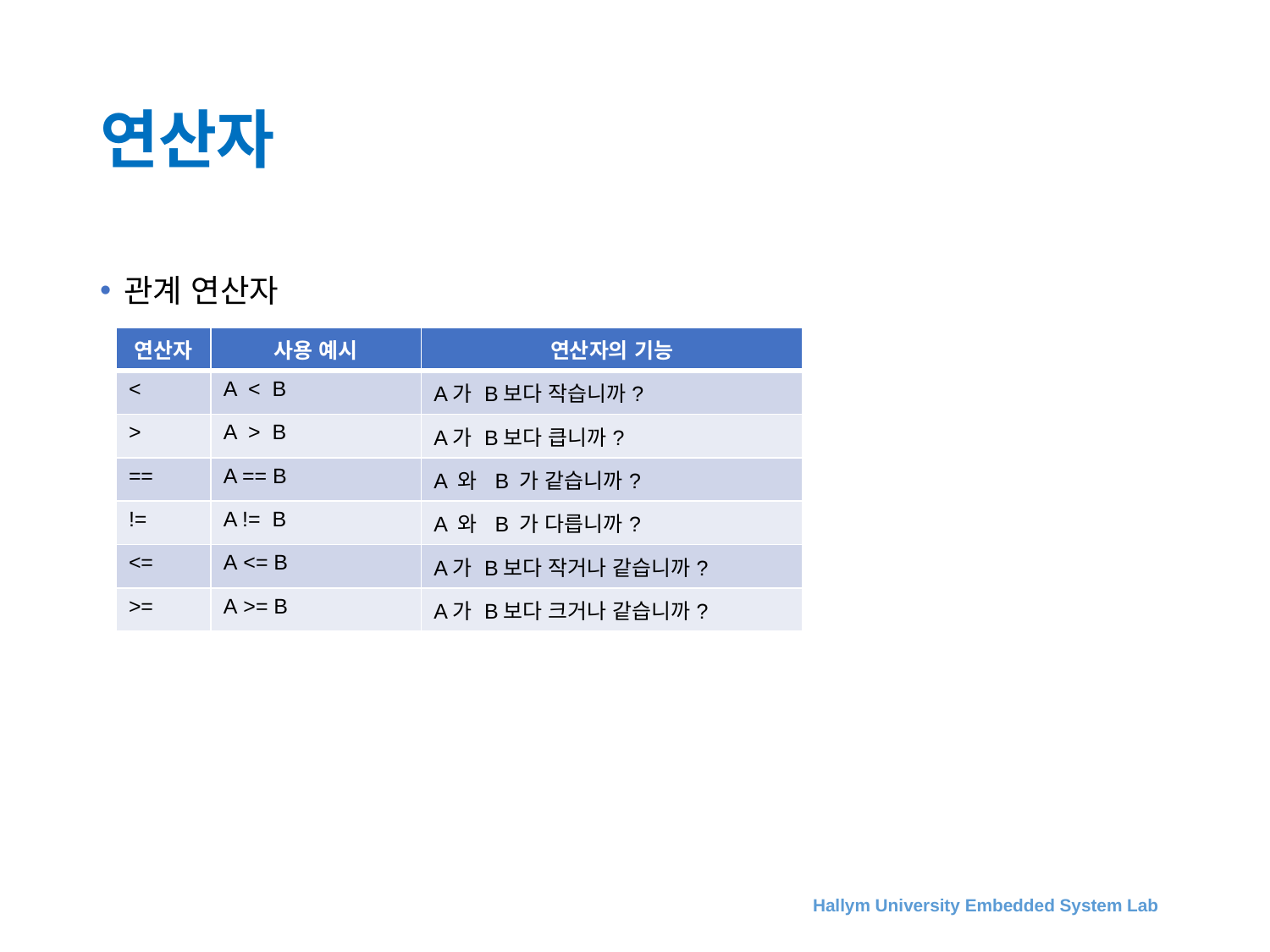

# 연산자
관계 연산자
| 연산자 | 사용 예시 | 연산자의 기능 |
| --- | --- | --- |
| < | A < B | A가 B보다 작습니까? |
| > | A > B | A가 B보다 큽니까? |
| == | A == B | A 와 B 가 같습니까? |
| != | A != B | A 와 B 가 다릅니까? |
| <= | A <= B | A가 B보다 작거나 같습니까? |
| >= | A >= B | A가 B보다 크거나 같습니까? |
Hallym University Embedded System Lab